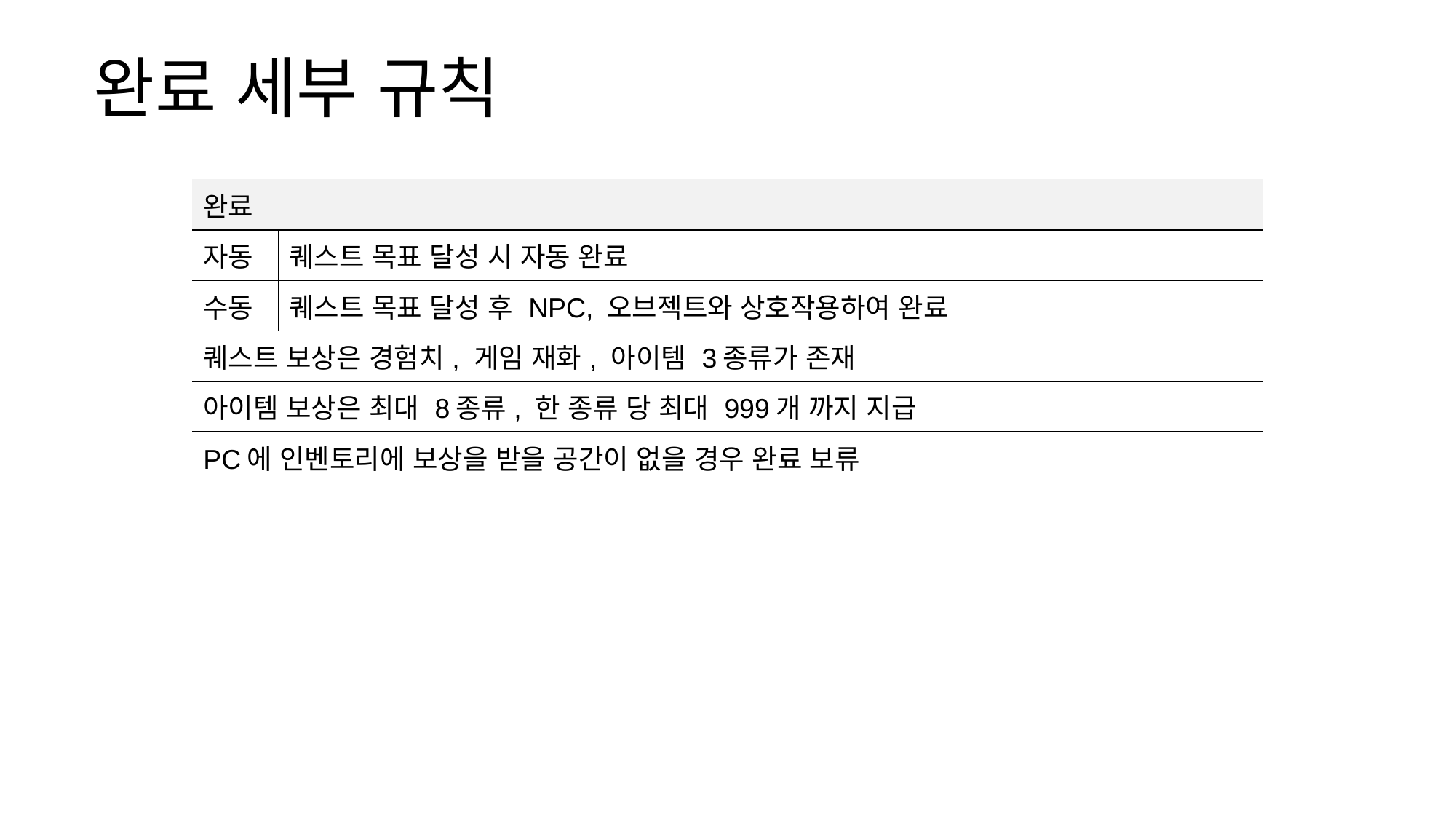

완료 세부 규칙
| 완료 |  |
| --- | --- |
| 자동 | 퀘스트 목표 달성 시 자동 완료 |
| 수동 | 퀘스트 목표 달성 후 NPC, 오브젝트와 상호작용하여 완료 |
| 퀘스트 보상은 경험치, 게임 재화, 아이템 3종류가 존재 |  |
| 아이템 보상은 최대 8종류, 한 종류 당 최대 999개 까지 지급 |  |
| PC에 인벤토리에 보상을 받을 공간이 없을 경우 완료 보류 |  |